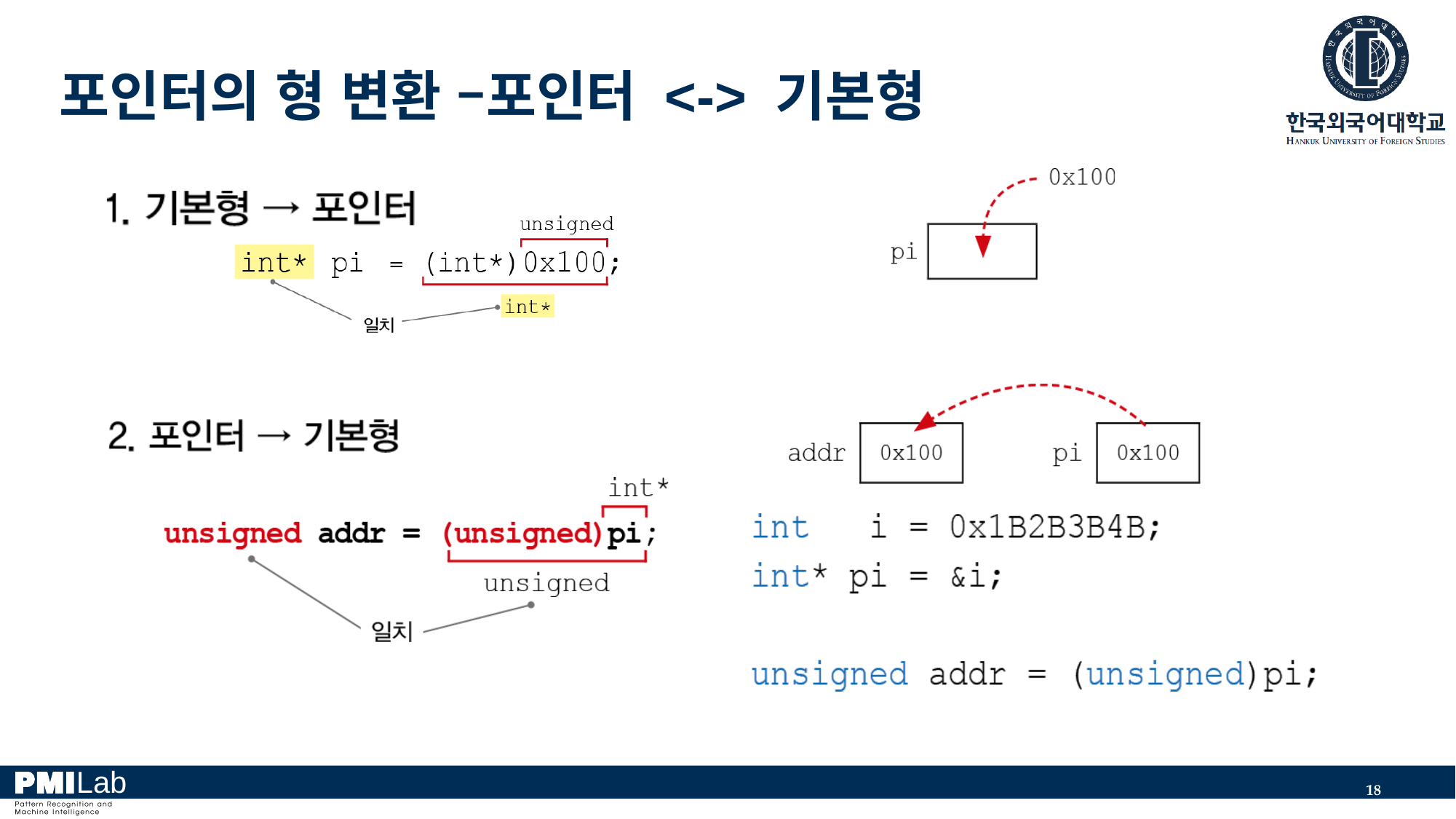

# 포인터의 형 변환 –포인터 <-> 기본형

18